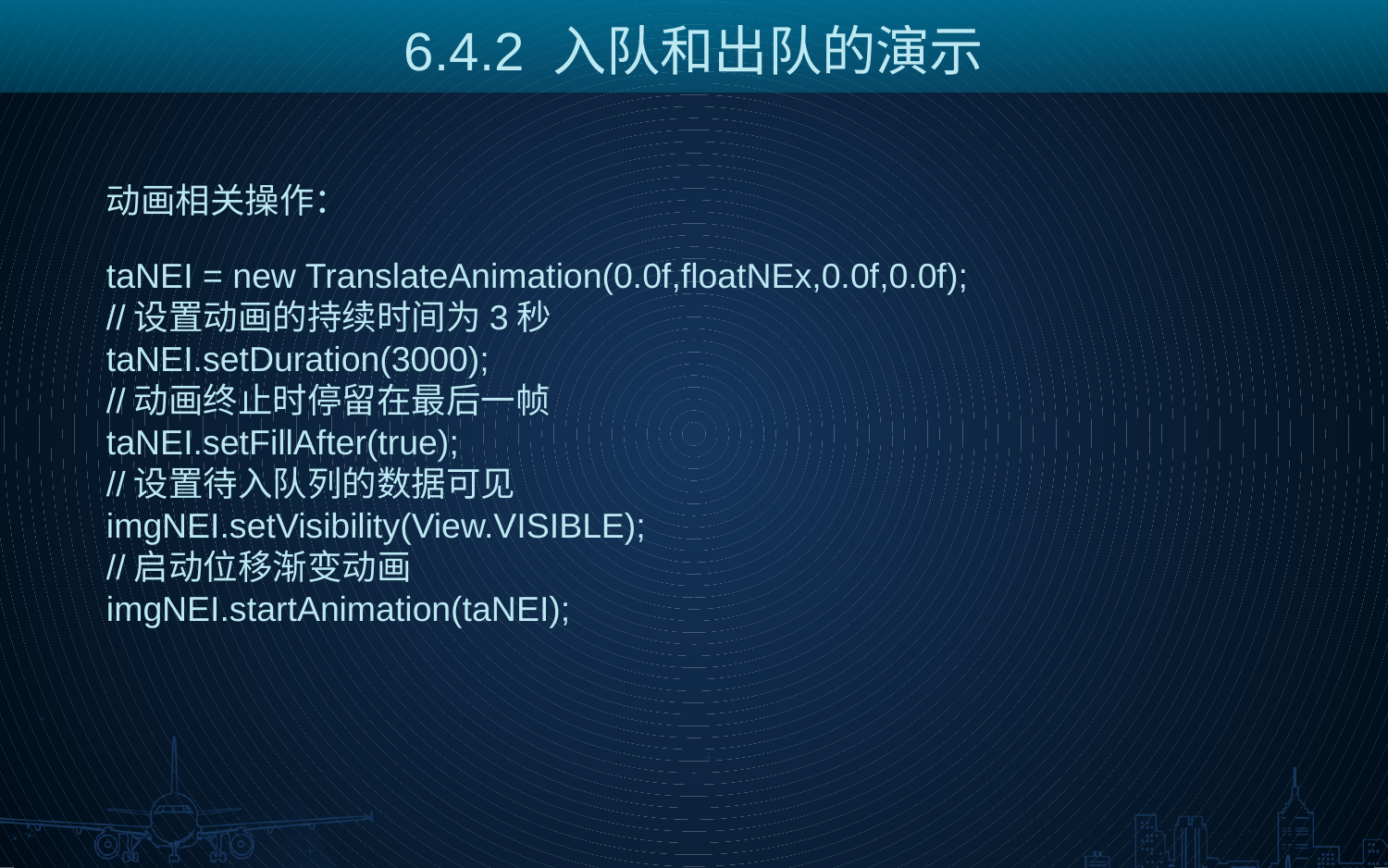

6.4.2 入队和出队的演示
动画相关操作：
taNEI = new TranslateAnimation(0.0f,floatNEx,0.0f,0.0f);
//设置动画的持续时间为3秒
taNEI.setDuration(3000);
//动画终止时停留在最后一帧
taNEI.setFillAfter(true);
//设置待入队列的数据可见
imgNEI.setVisibility(View.VISIBLE);
//启动位移渐变动画
imgNEI.startAnimation(taNEI);